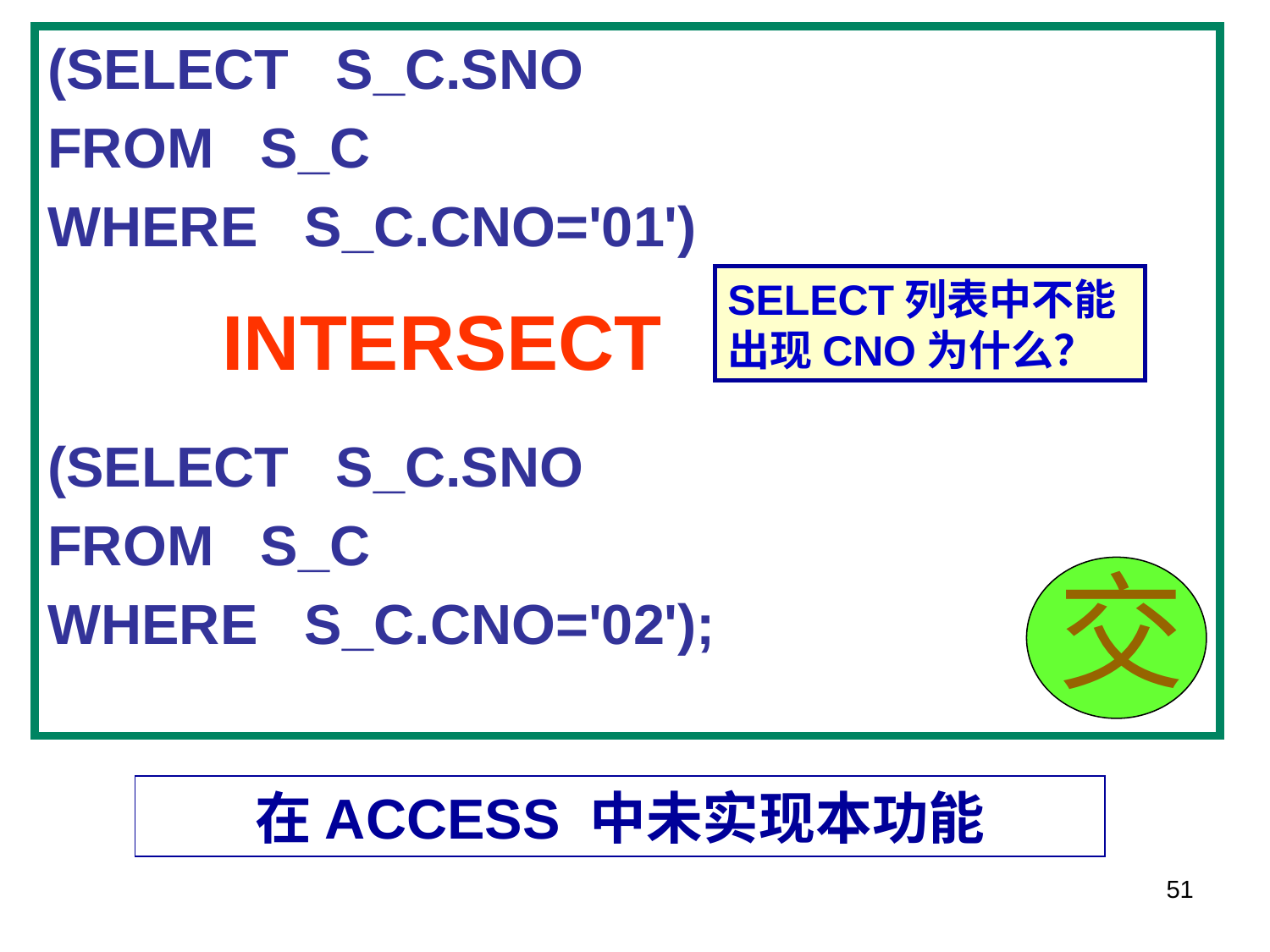

(SELECT   S_C.SNO
FROM   S_C
WHERE   S_C.CNO='01')
   	INTERSECT
(SELECT   S_C.SNO
FROM   S_C
WHERE   S_C.CNO='02');
SELECT列表中不能出现CNO为什么？
交

在ACCESS 中未实现本功能
51